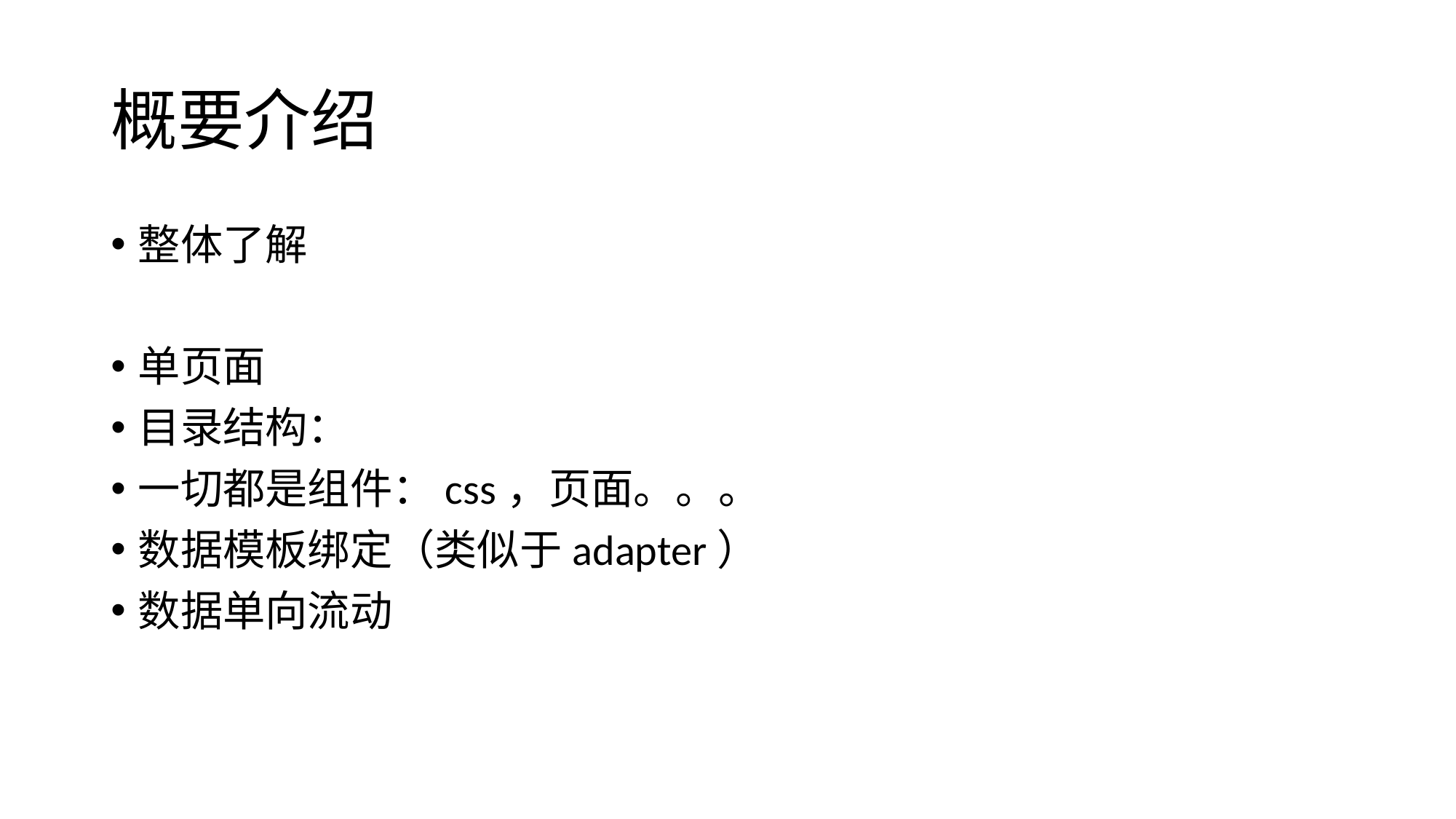

# 概要介绍
整体了解

单页面
目录结构：
一切都是组件：css，页面。。。
数据模板绑定（类似于adapter）
数据单向流动